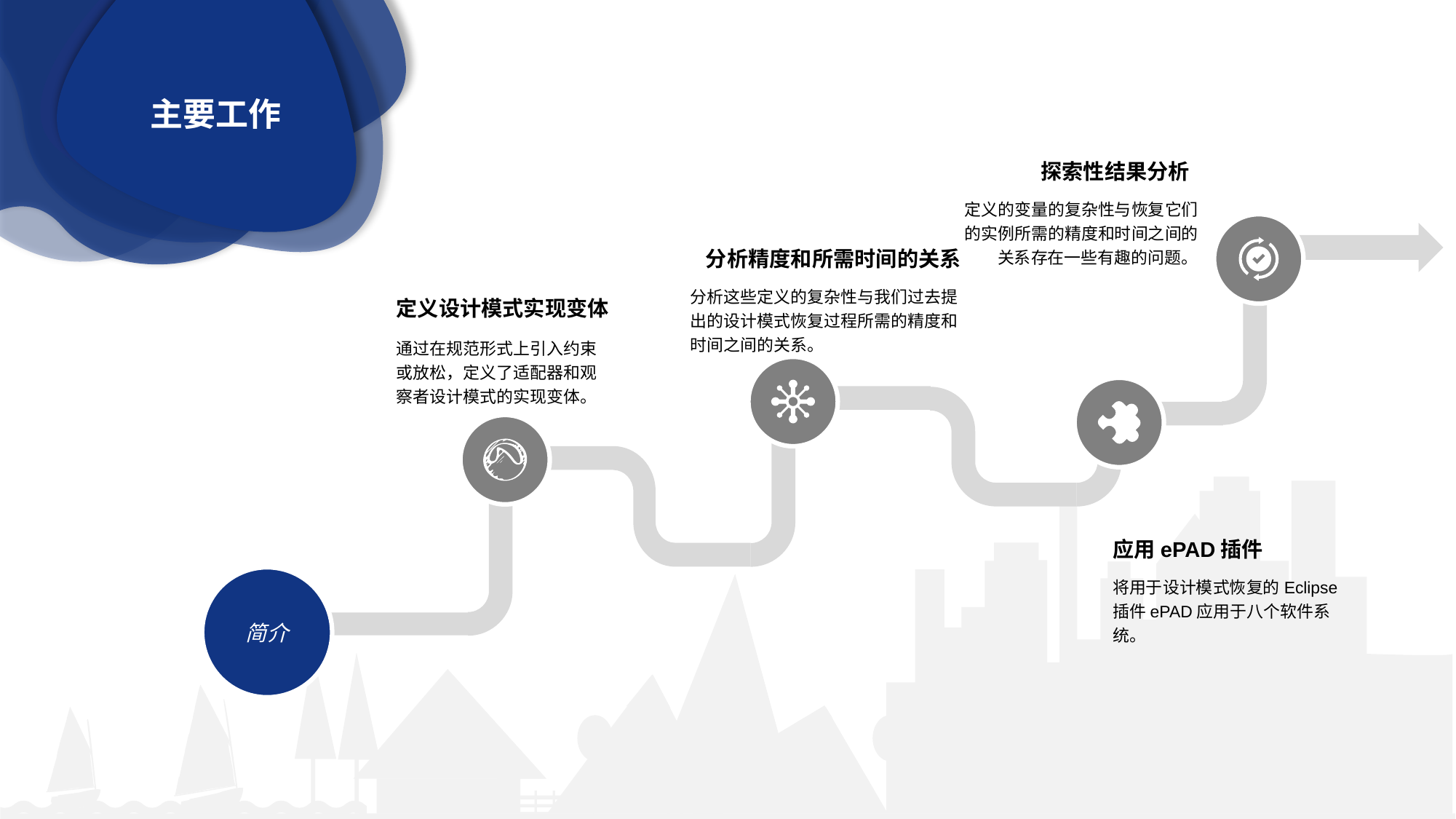

主要工作
探索性结果分析
定义的变量的复杂性与恢复它们的实例所需的精度和时间之间的关系存在一些有趣的问题。

分析精度和所需时间的关系
分析这些定义的复杂性与我们过去提出的设计模式恢复过程所需的精度和时间之间的关系。
定义设计模式实现变体
通过在规范形式上引入约束或放松，定义了适配器和观察者设计模式的实现变体。

应用ePAD插件
将用于设计模式恢复的Eclipse插件ePAD应用于八个软件系统。
简介